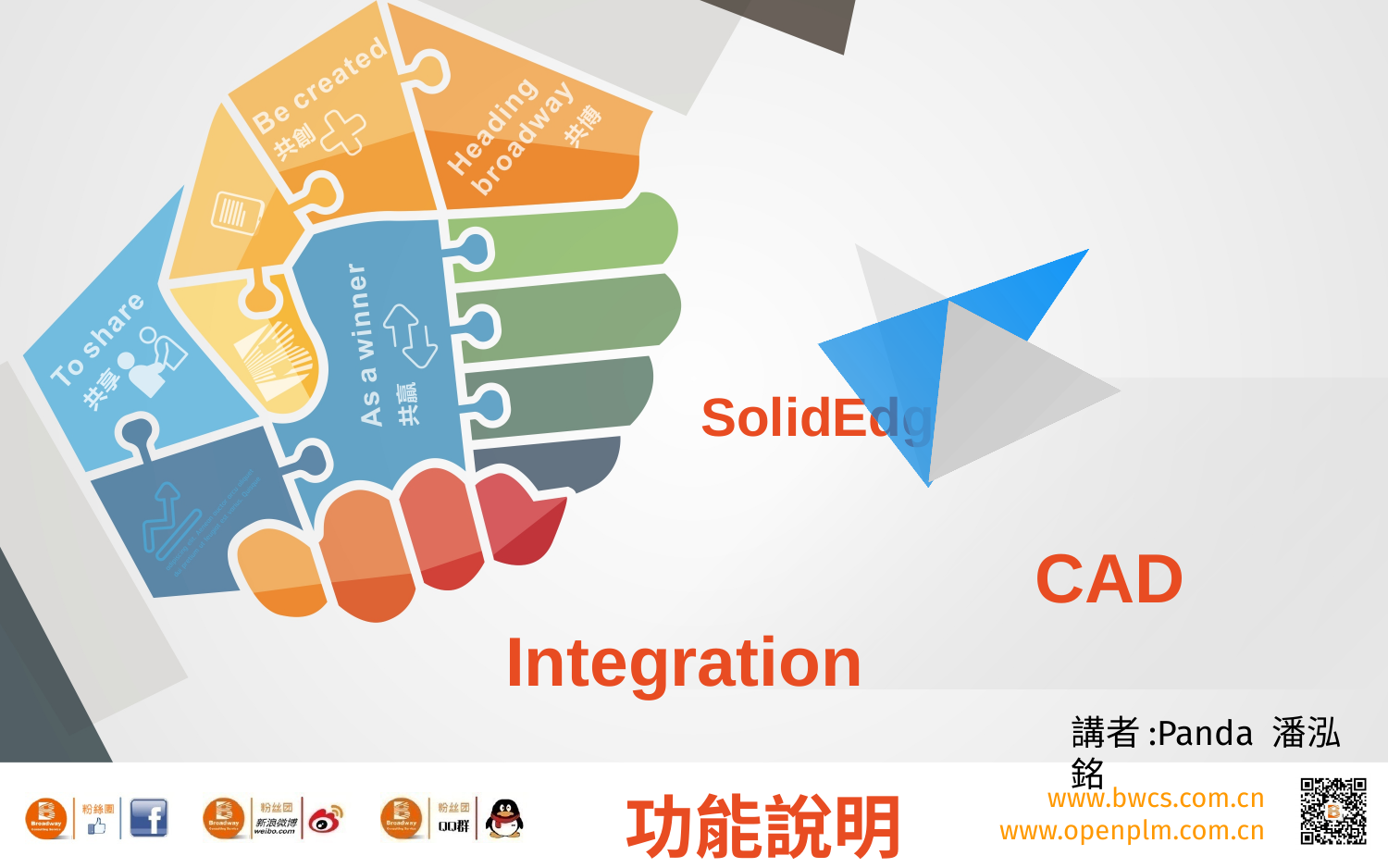

# SolidEdge CAD Integration 功能說明
講者:Panda 潘泓銘